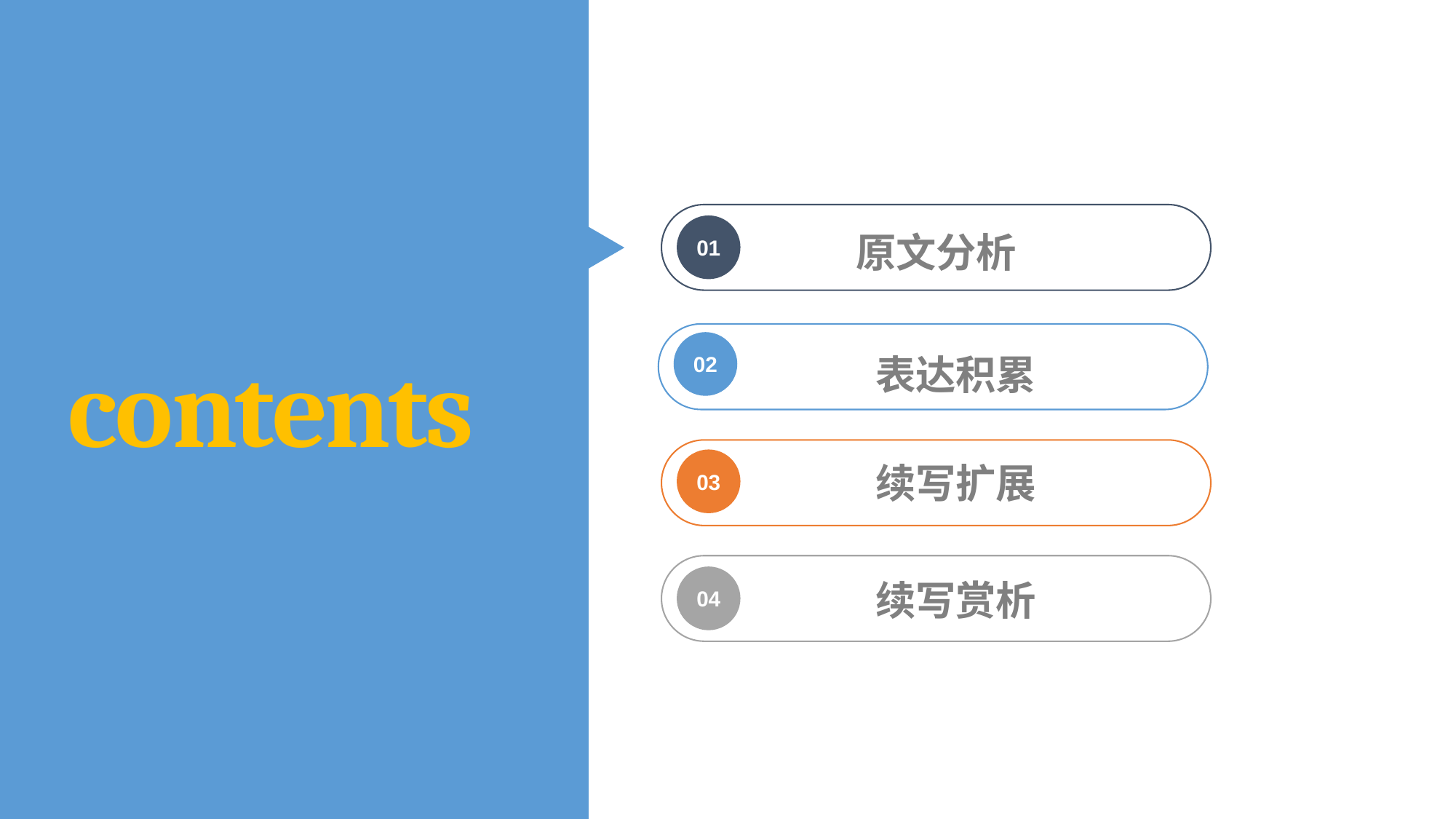

01
表达积累

原文分析

02
contents

03
续写扩展

04
续写赏析